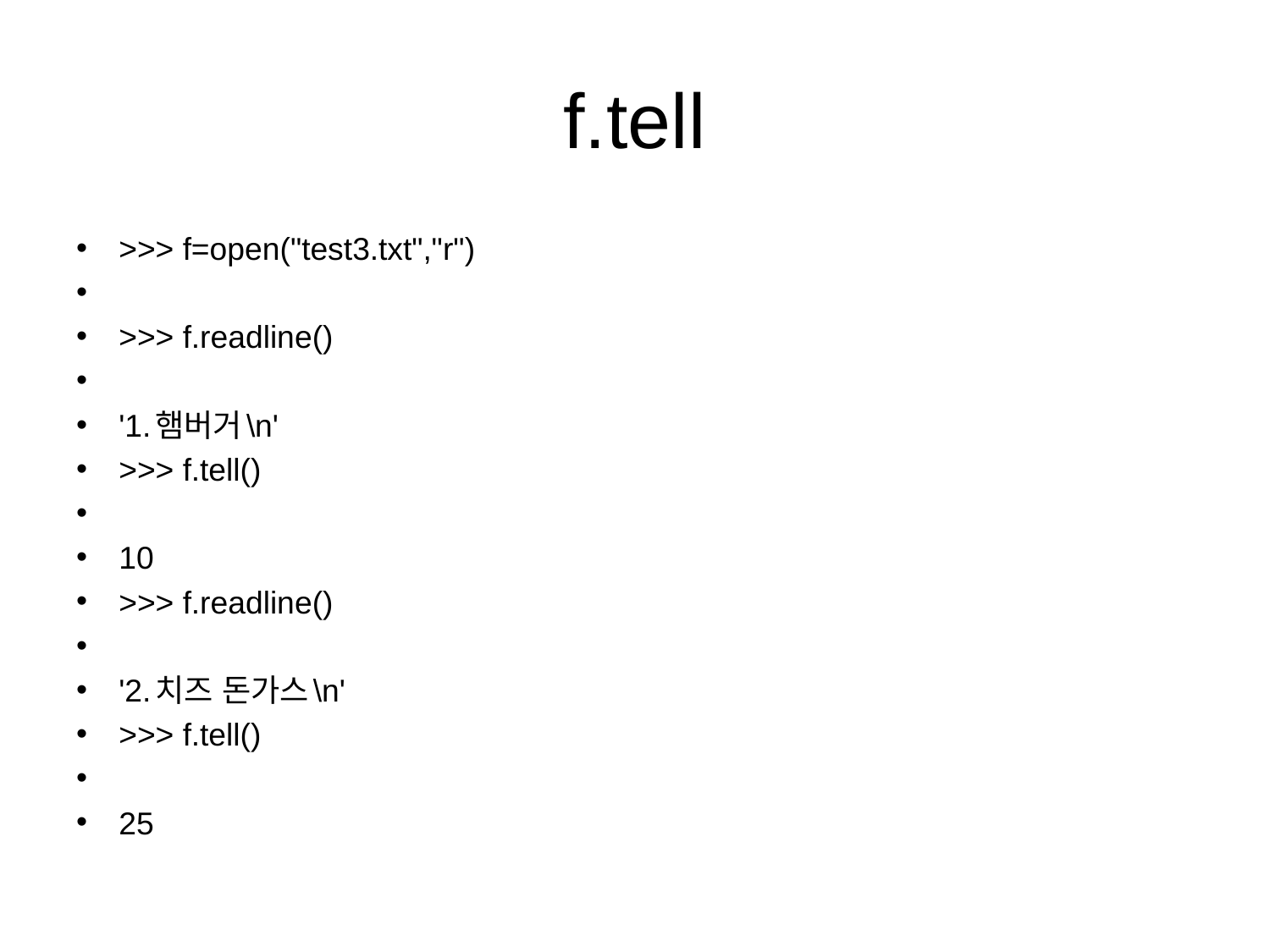

# f.tell
>>> f=open("test3.txt","r")

>>> f.readline()

'1.햄버거\n'
>>> f.tell()

10
>>> f.readline()

'2.치즈 돈가스\n'
>>> f.tell()

25